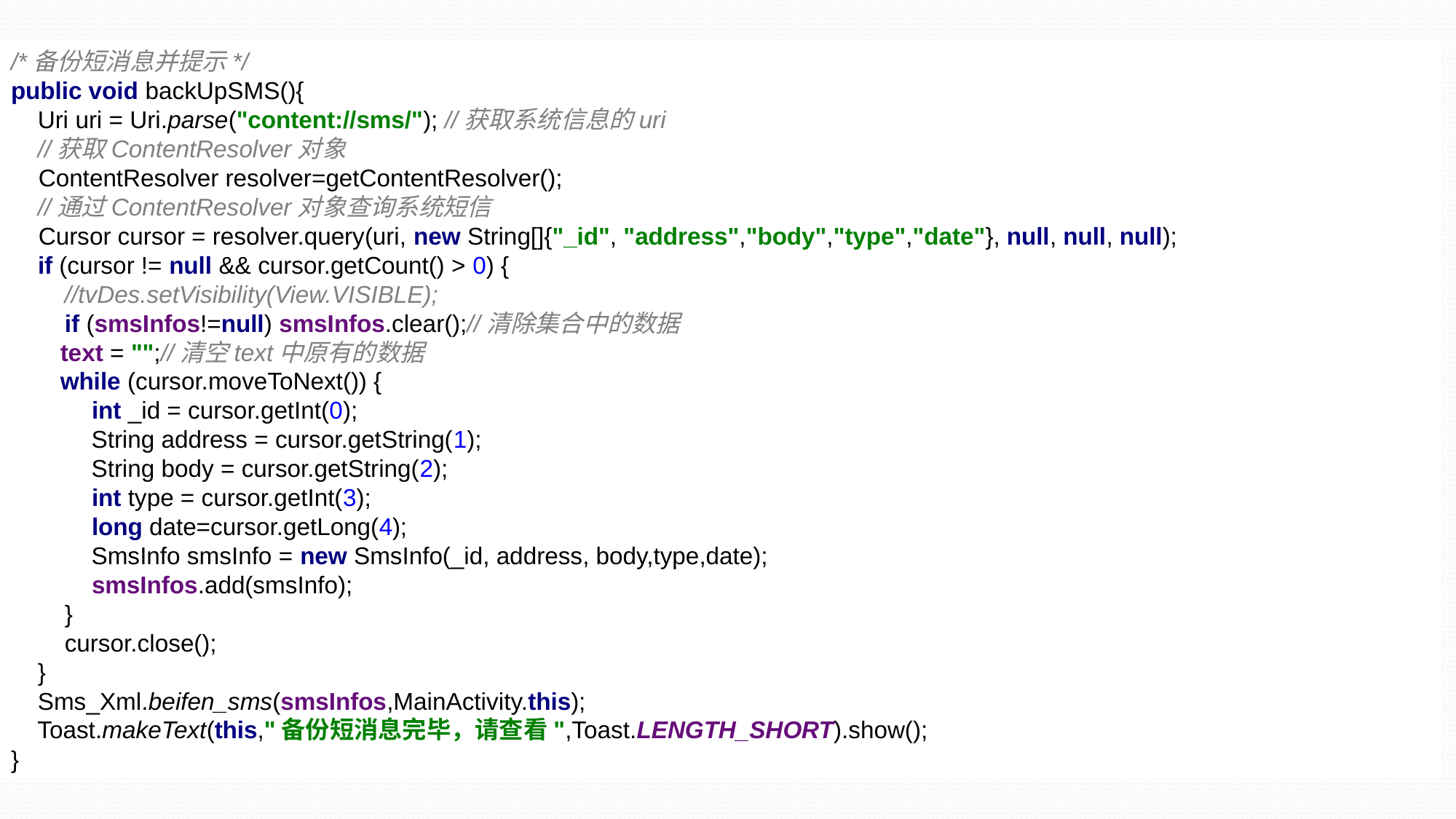

/*备份短消息并提示*/
public void backUpSMS(){
    Uri uri = Uri.parse("content://sms/"); //获取系统信息的uri
    //获取ContentResolver对象
    ContentResolver resolver=getContentResolver();
    //通过ContentResolver对象查询系统短信
    Cursor cursor = resolver.query(uri, new String[]{"_id", "address","body","type","date"}, null, null, null);
    if (cursor != null && cursor.getCount() > 0) {
        //tvDes.setVisibility(View.VISIBLE);
        if (smsInfos!=null) smsInfos.clear();//清除集合中的数据
        text = "";//清空text中原有的数据
        while (cursor.moveToNext()) {
            int _id = cursor.getInt(0);
            String address = cursor.getString(1);
            String body = cursor.getString(2);
            int type = cursor.getInt(3);
            long date=cursor.getLong(4);
            SmsInfo smsInfo = new SmsInfo(_id, address, body,type,date);
            smsInfos.add(smsInfo);
        }
        cursor.close();
    }
    Sms_Xml.beifen_sms(smsInfos,MainActivity.this);
    Toast.makeText(this,"备份短消息完毕，请查看",Toast.LENGTH_SHORT).show();
}